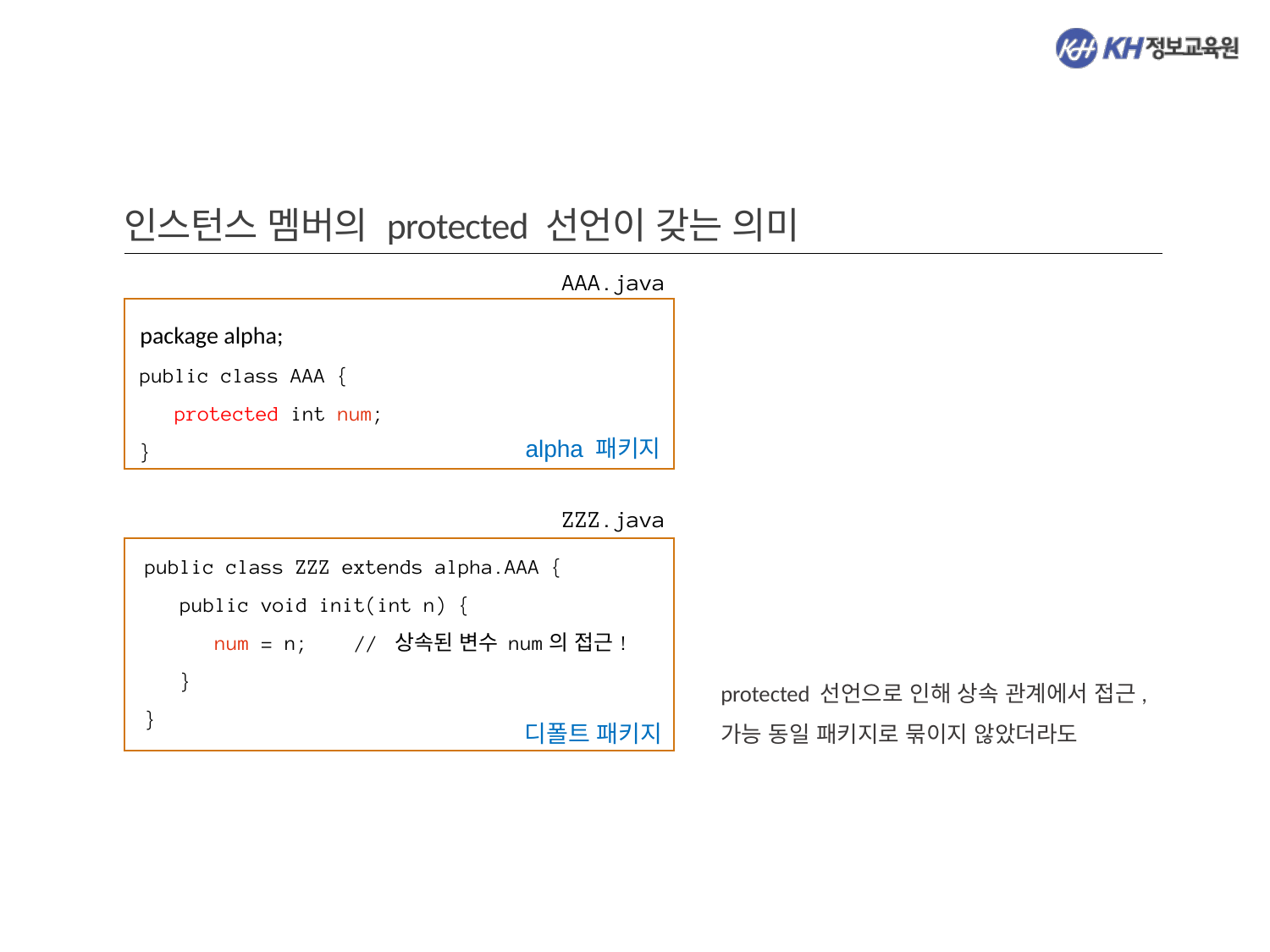

인스턴스 멤버의 protected 선언이 갖는 의미
AAA.java

package alpha;
public class AAA {
   protected int num;
}
alpha 패키지
ZZZ.java
public class ZZZ extends alpha.AAA {
   public void init(int n) {
      num = n;    // 상속된 변수 num의 접근!
   }
}

protected 선언으로 인해 상속 관계에서 접근, 가능 동일 패키지로 묶이지 않았더라도
디폴트 패키지